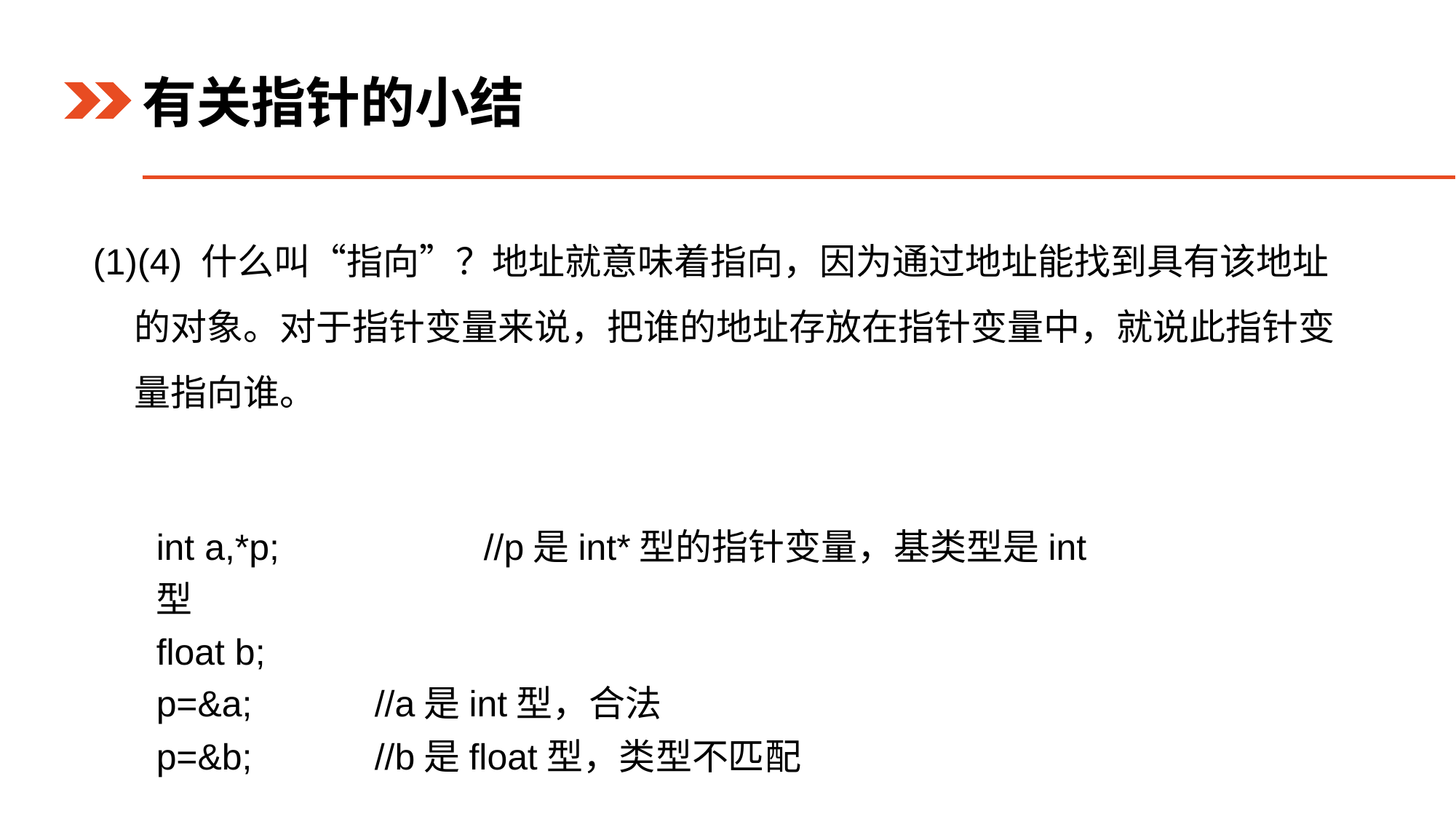

有关指针的小结

(3) 要区别指针和指针变量。指针就是地址，而指针变量是用来存放地址的变量。
(4) 什么叫“指向”？地址就意味着指向，因为通过地址能找到具有该地址的对象。对于指针变量来说，把谁的地址存放在指针变量中，就说此指针变量指向谁。
int a,*p;		//p是int*型的指针变量，基类型是int型
float b;
p=&a;		//a是int型，合法
p=&b;		//b是float型，类型不匹配